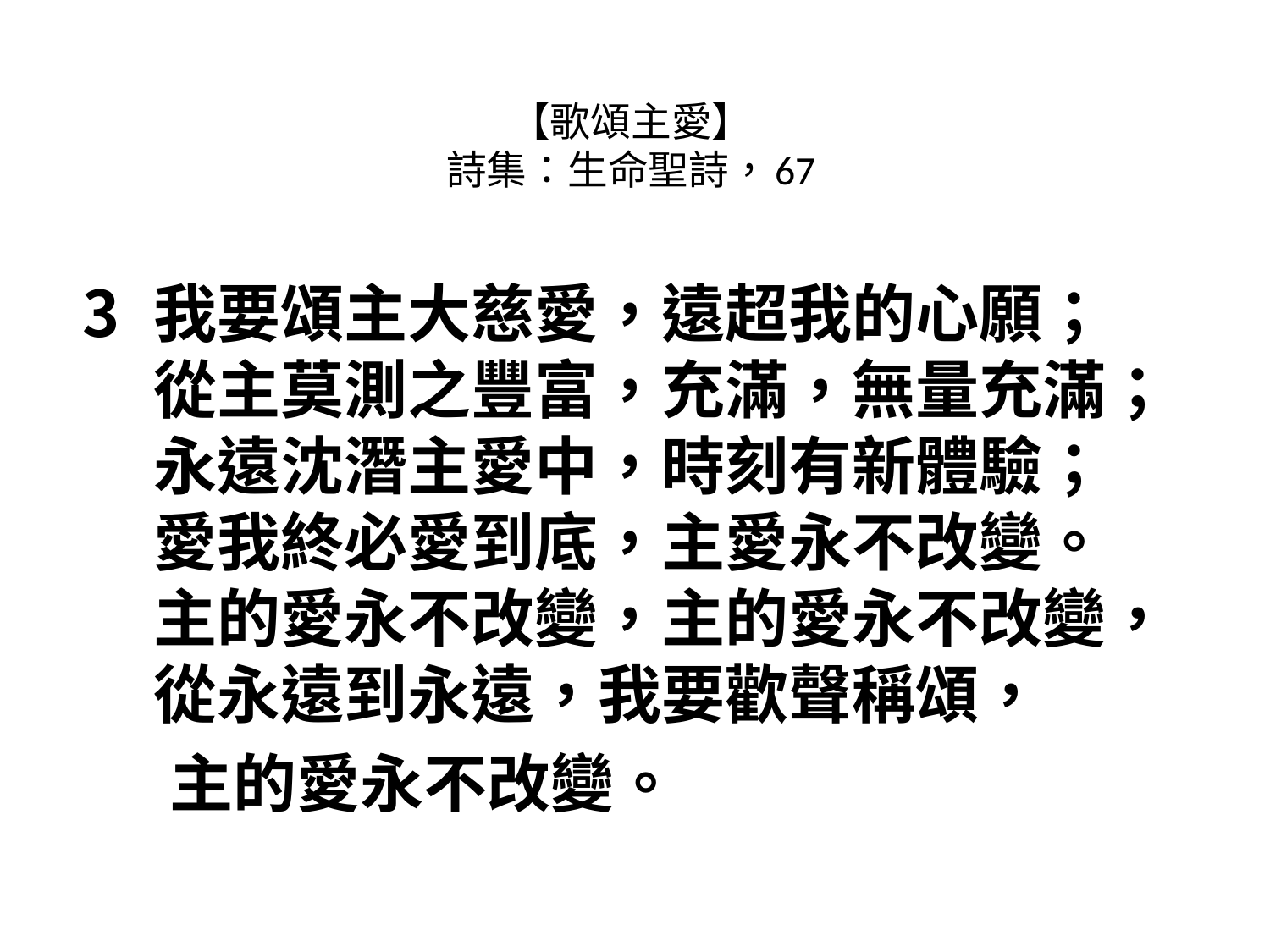

# 【歌頌主愛】 詩集：生命聖詩，67
我要頌主大慈愛，遠超我的心願；
從主莫測之豐富，充滿，無量充滿；
永遠沈潛主愛中，時刻有新體驗；
愛我終必愛到底，主愛永不改變。
主的愛永不改變，主的愛永不改變，
從永遠到永遠，我要歡聲稱頌，
     主的愛永不改變。